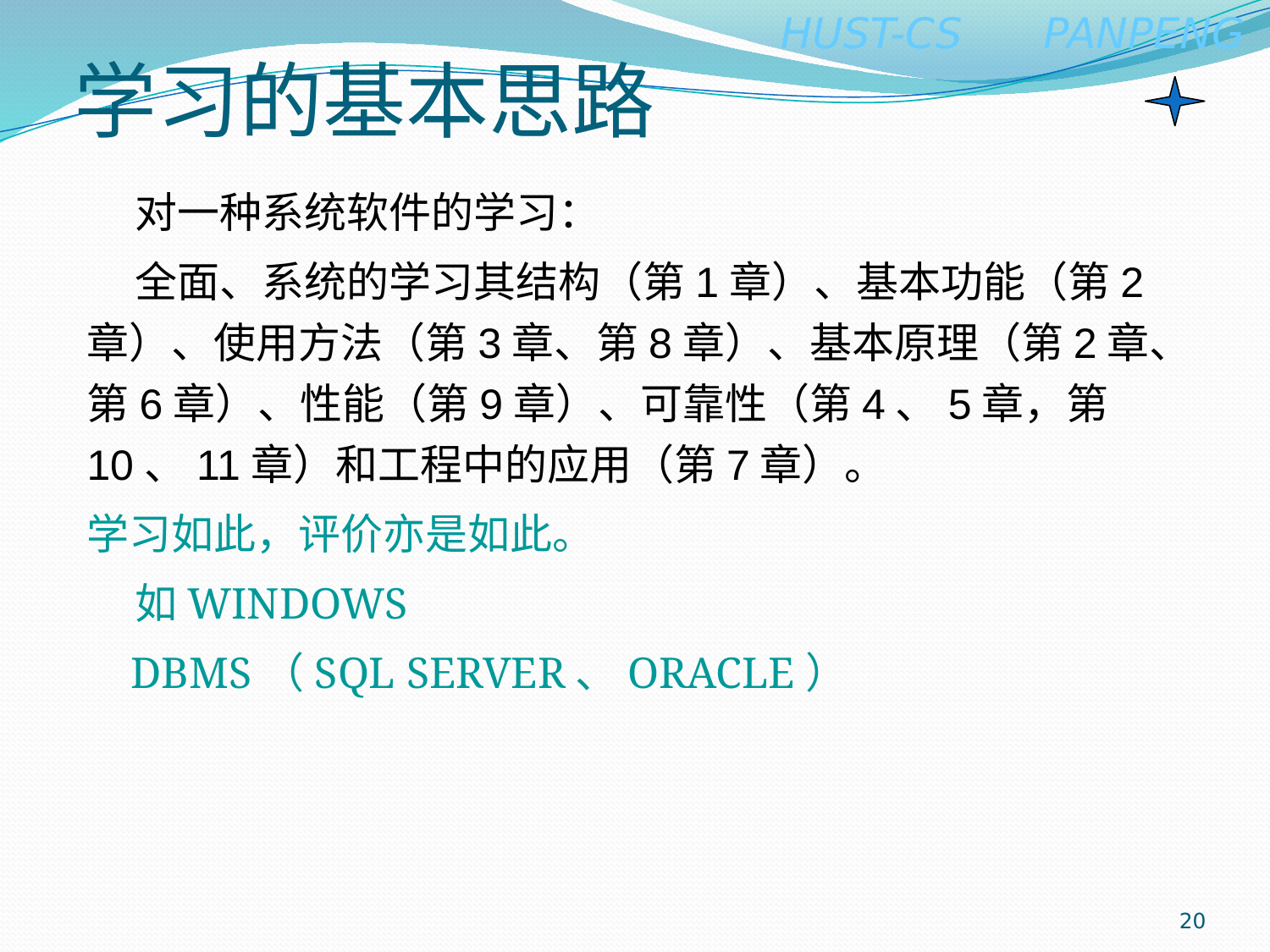

# 学习的基本思路

    对一种系统软件的学习：
    全面、系统的学习其结构（第1章）、基本功能（第2章）、使用方法（第3章、第8章）、基本原理（第2章、第6章）、性能（第9章）、可靠性（第4、5章，第10、11章）和工程中的应用（第7章）。
学习如此，评价亦是如此。
    如WINDOWS
    DBMS（SQL SERVER、ORACLE）

20